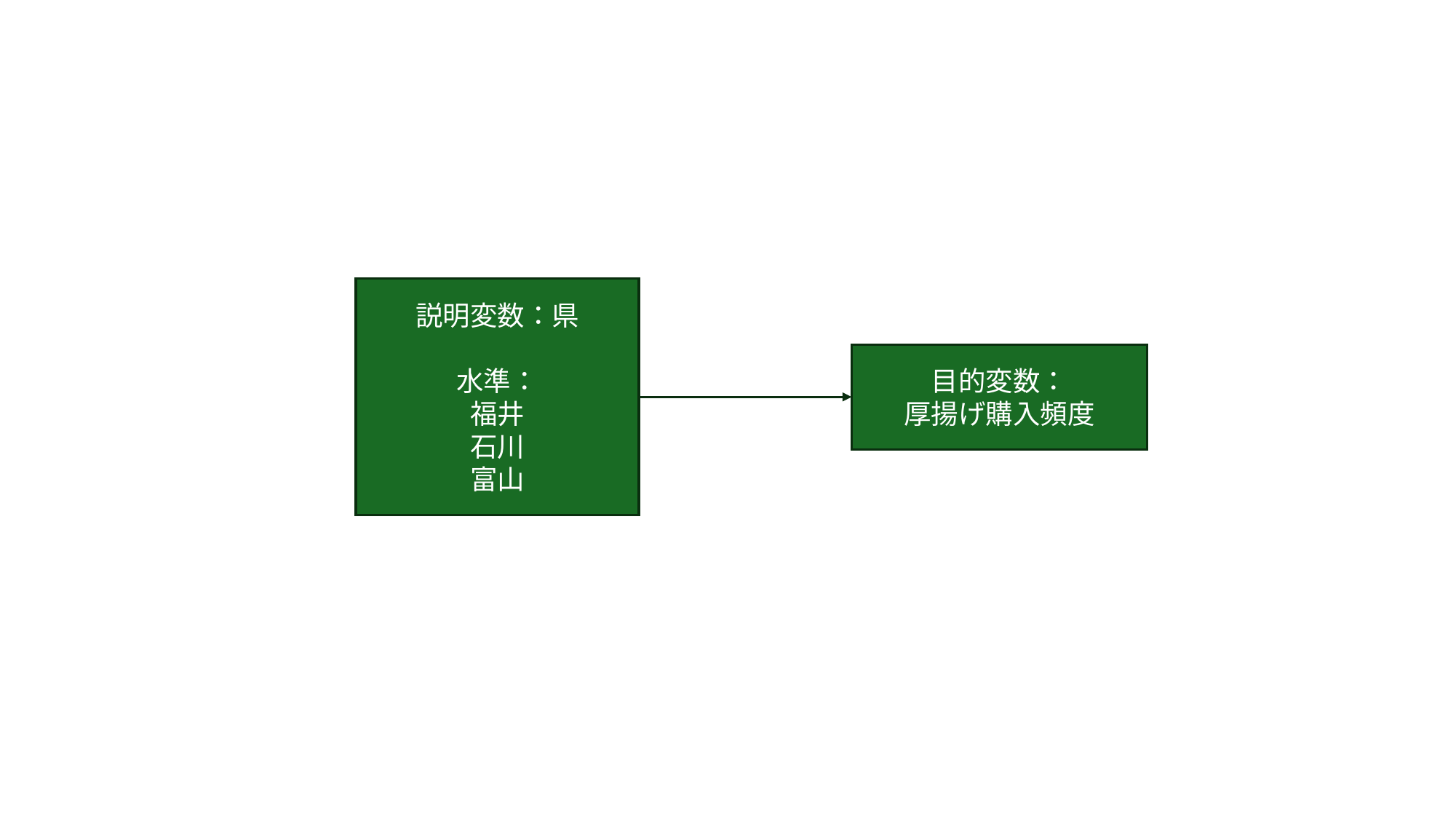

説明変数：県

水準：
福井
石川
富山
目的変数：
厚揚げ購入頻度